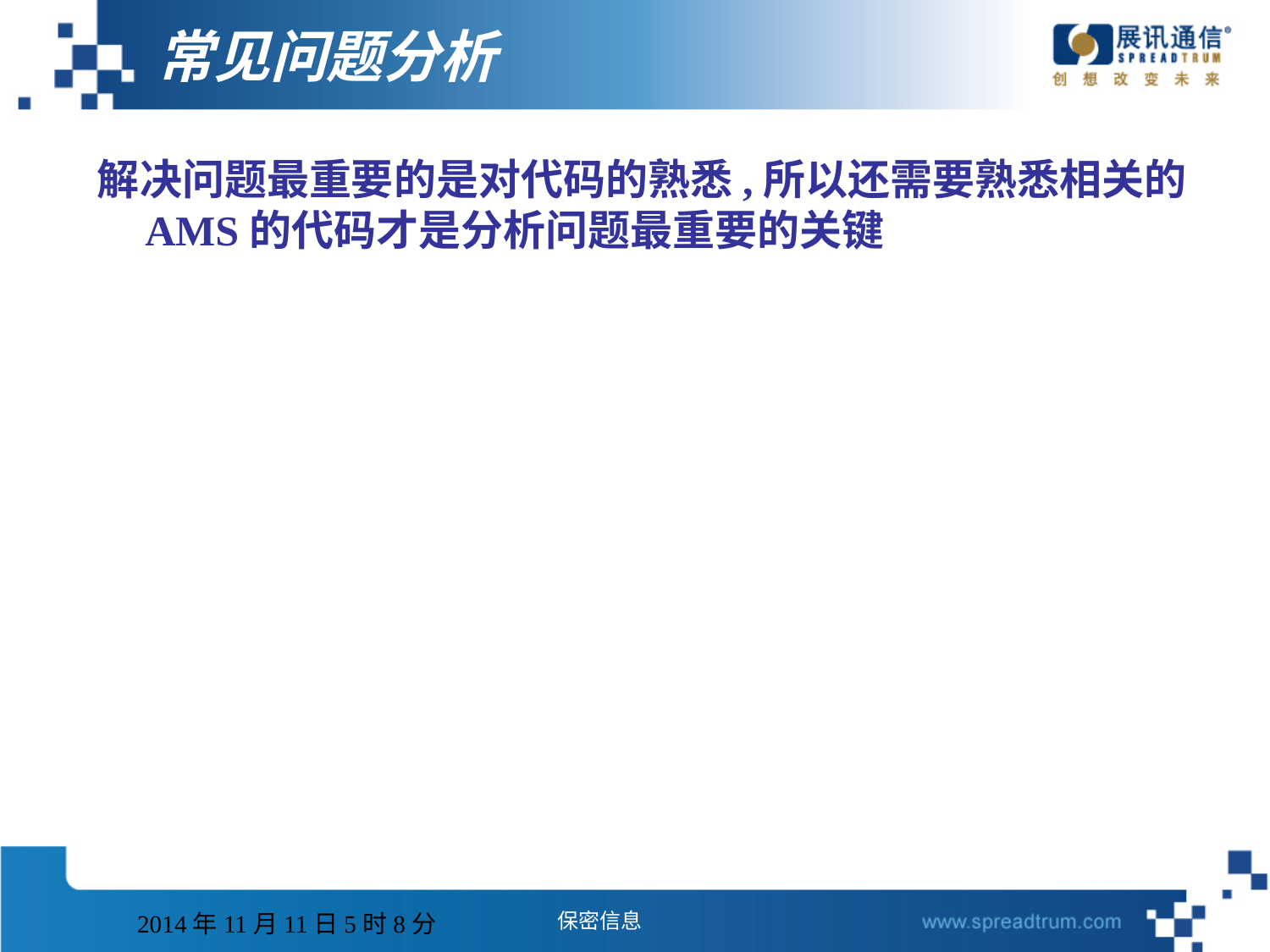

# 常见问题分析
解决问题最重要的是对代码的熟悉,所以还需要熟悉相关的AMS的代码才是分析问题最重要的关键
2014年11月11日5时8分